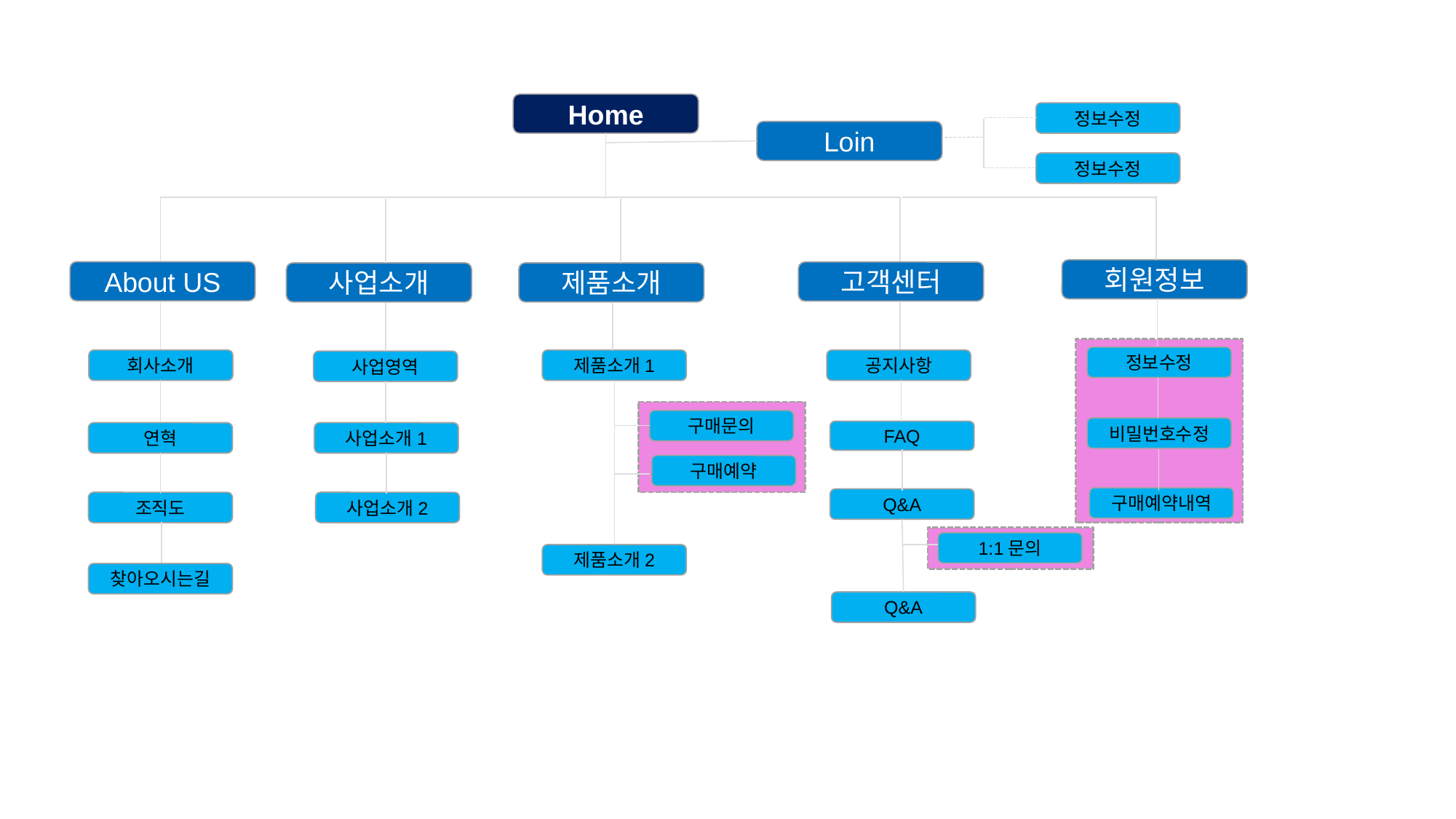

Home
정보수정
Loin
정보수정
회원정보
About US
고객센터
사업소개
제품소개

정보수정
회사소개
제품소개1
공지사항
사업영역

구매문의
비밀번호수정
FAQ
연혁
사업소개1
구매예약
구매예약내역
Q&A
조직도
사업소개2

1:1문의
제품소개2
찾아오시는길
Q&A